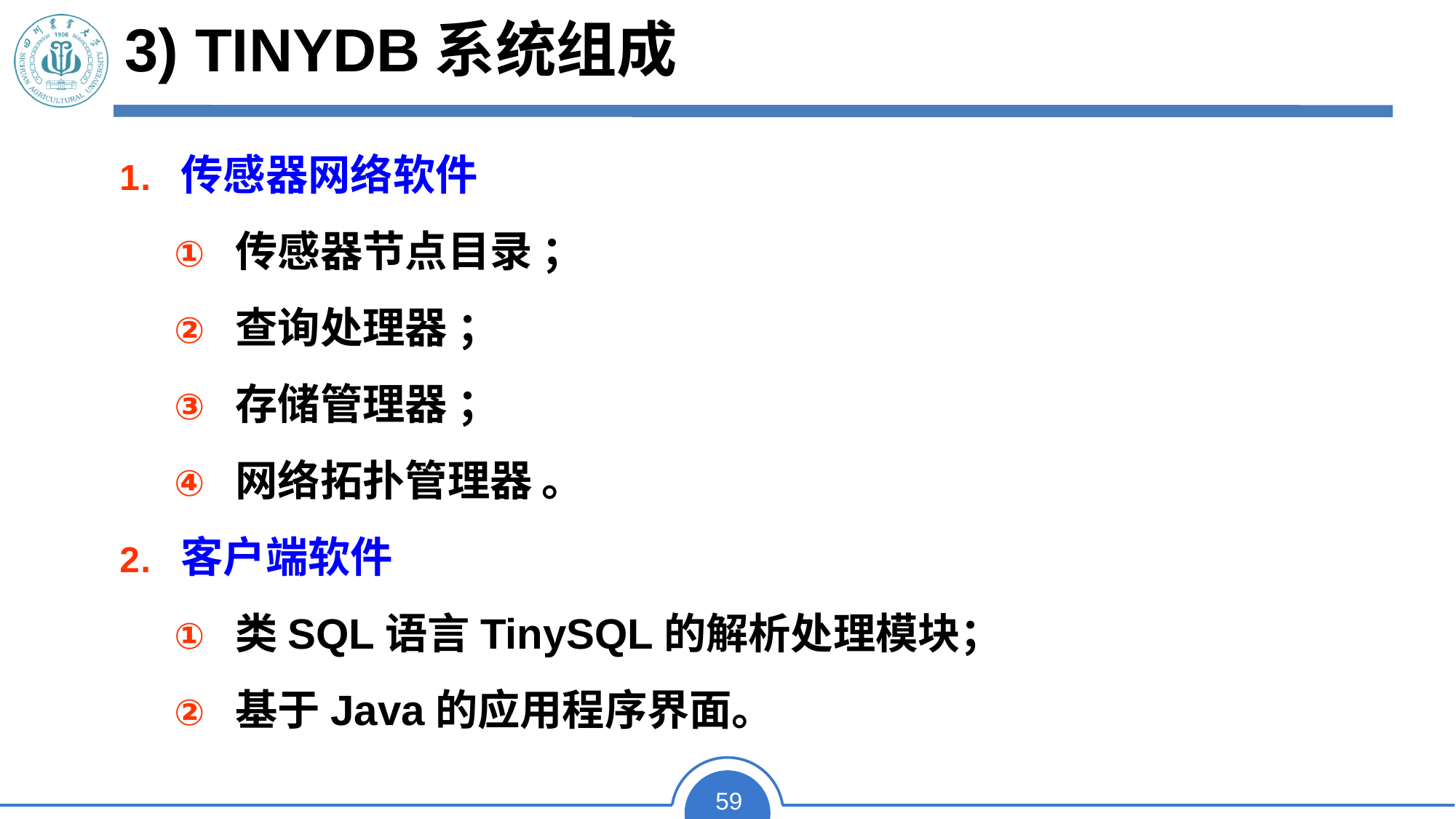

# 3) TinyDB系统组成
传感器网络软件
传感器节点目录 ；
查询处理器 ；
存储管理器 ；
网络拓扑管理器 。
客户端软件
类SQL语言TinySQL的解析处理模块；
基于Java的应用程序界面。